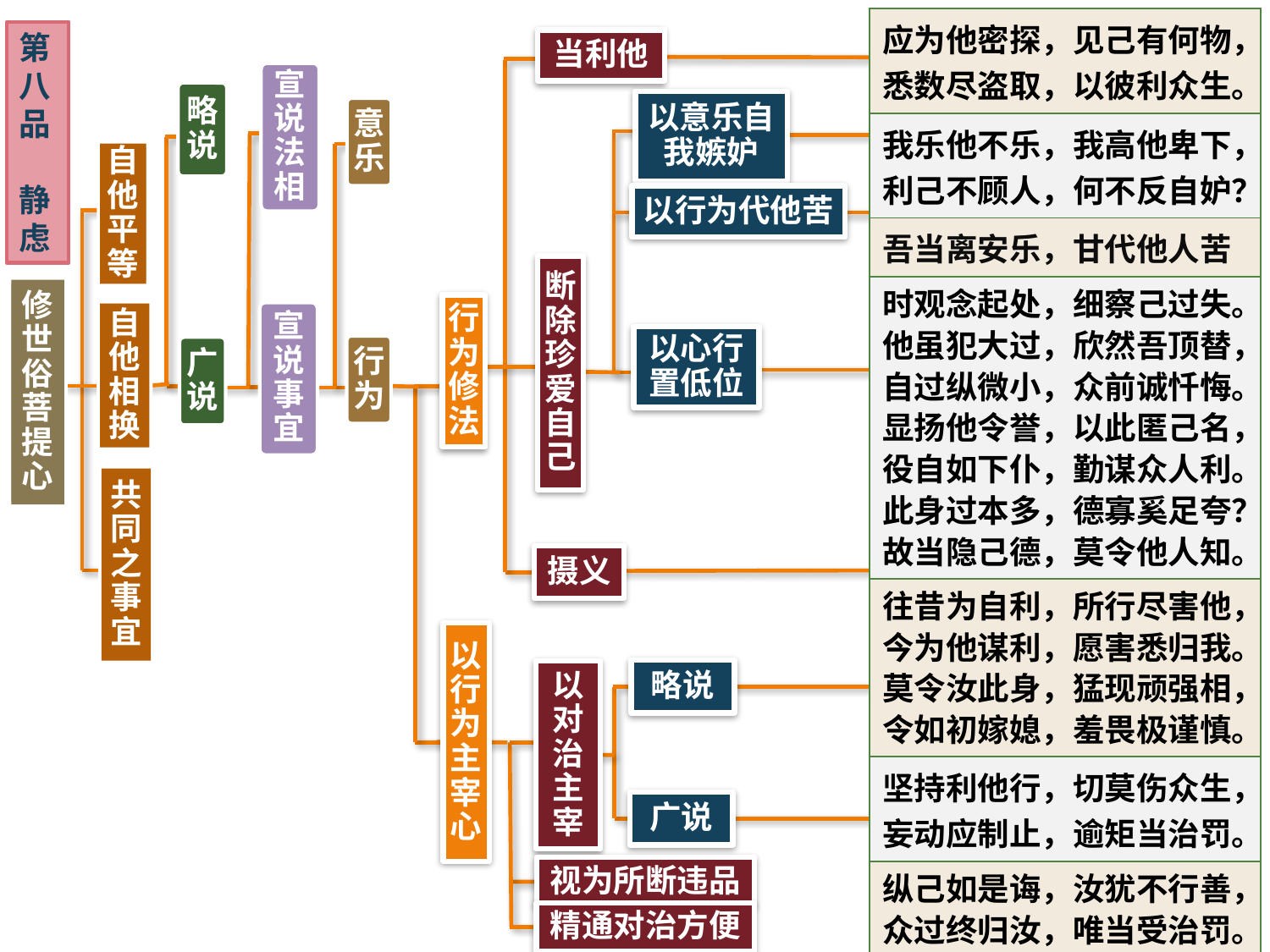

| 应为他密探，见己有何物，悉数尽盗取，以彼利众生。 |
| --- |
| 我乐他不乐，我高他卑下，利己不顾人，何不反自妒？ |
| 吾当离安乐，甘代他人苦 |
| 时观念起处，细察己过失。他虽犯大过，欣然吾顶替，自过纵微小，众前诚忏悔。显扬他令誉，以此匿己名，役自如下仆，勤谋众人利。此身过本多，德寡奚足夸？故当隐己德，莫令他人知。 |
| 往昔为自利，所行尽害他，今为他谋利，愿害悉归我。莫令汝此身，猛现顽强相，令如初嫁媳，羞畏极谨慎。 |
| 坚持利他行，切莫伤众生，妄动应制止，逾矩当治罚。 |
| 纵己如是诲，汝犹不行善，众过终归汝，唯当受治罚。昔时受汝制，今日吾已觉，无论至何处，悉摧汝骄慢。今当弃此念，尚享自权益。汝已售他人，莫哀应尽力。 |
第八品

静虑
当利他
宣说法相

略说
以意乐自我嫉妒

意乐

自他平等
以行为代他苦
断除珍爱自己

修世俗菩提心
行为修法

自他相换
宣说事宜

以心行置低位

行为

广说

共同之事宜
摄义
以行为主宰心
略说
以对治主宰
广说
视为所断违品
精通对治方便